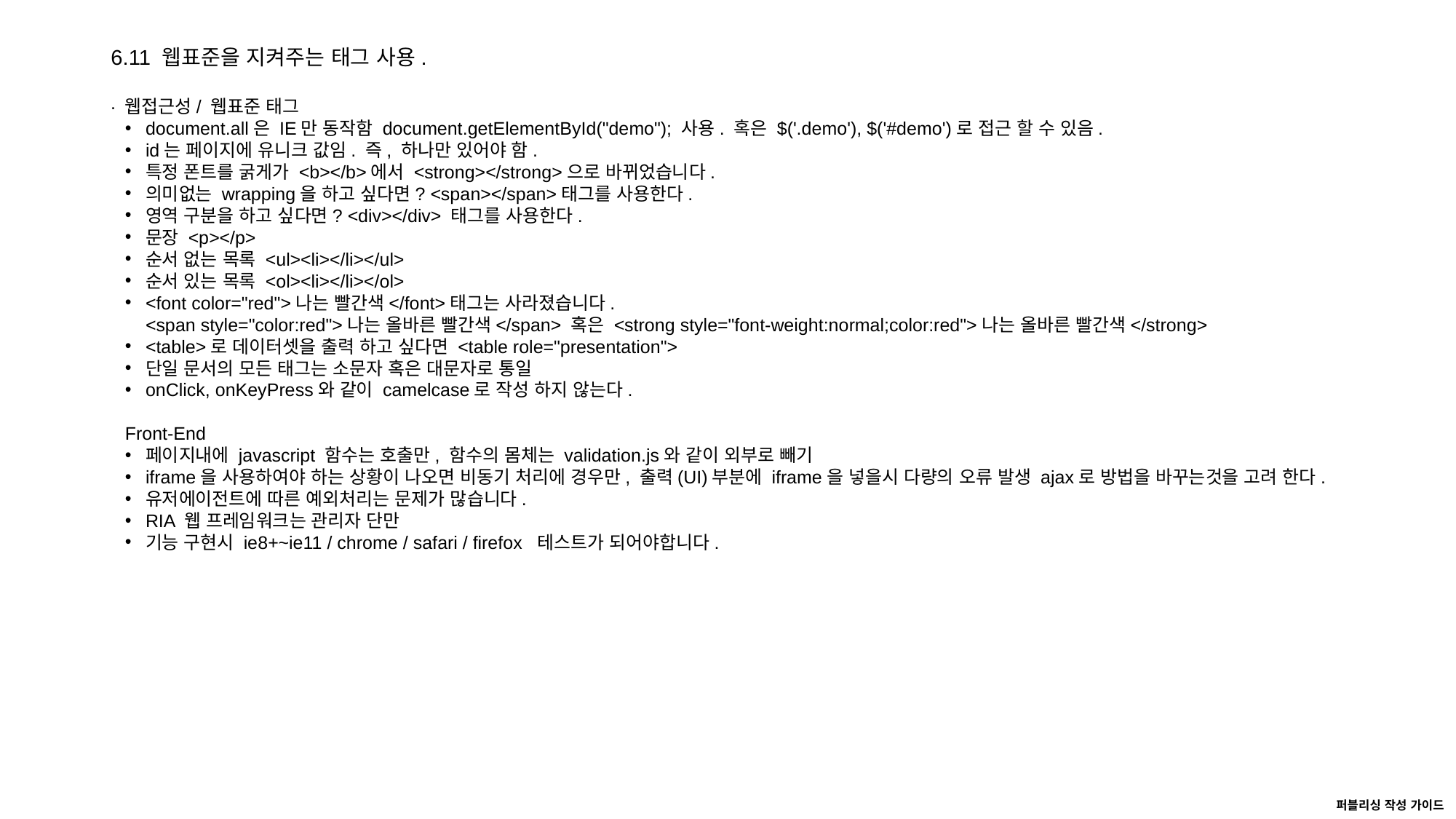

# 6.11 웹표준을 지켜주는 태그 사용.
웹접근성/ 웹표준 태그
document.all은 IE만 동작함 document.getElementById("demo"); 사용. 혹은 $('.demo'), $('#demo')로 접근 할 수 있음.
id는 페이지에 유니크 값임. 즉, 하나만 있어야 함.
특정 폰트를 굵게가 <b></b>에서 <strong></strong>으로 바뀌었습니다.
의미없는 wrapping을 하고 싶다면? <span></span>태그를 사용한다.
영역 구분을 하고 싶다면? <div></div> 태그를 사용한다.
문장 <p></p>
순서 없는 목록 <ul><li></li></ul>
순서 있는 목록 <ol><li></li></ol>
<font color="red">나는 빨간색</font>태그는 사라졌습니다.
<span style="color:red">나는 올바른 빨간색</span> 혹은 <strong style="font-weight:normal;color:red">나는 올바른 빨간색</strong>
<table>로 데이터셋을 출력 하고 싶다면 <table role="presentation">
단일 문서의 모든 태그는 소문자 혹은 대문자로 통일
onClick, onKeyPress와 같이 camelcase로 작성 하지 않는다.

Front-End
페이지내에 javascript 함수는 호출만, 함수의 몸체는 validation.js와 같이 외부로 빼기
iframe을 사용하여야 하는 상황이 나오면 비동기 처리에 경우만, 출력(UI)부분에 iframe을 넣을시 다량의 오류 발생 ajax로 방법을 바꾸는것을 고려 한다.
유저에이전트에 따른 예외처리는 문제가 많습니다.
RIA 웹 프레임워크는 관리자 단만
기능 구현시 ie8+~ie11 / chrome / safari / firefox  테스트가 되어야합니다.